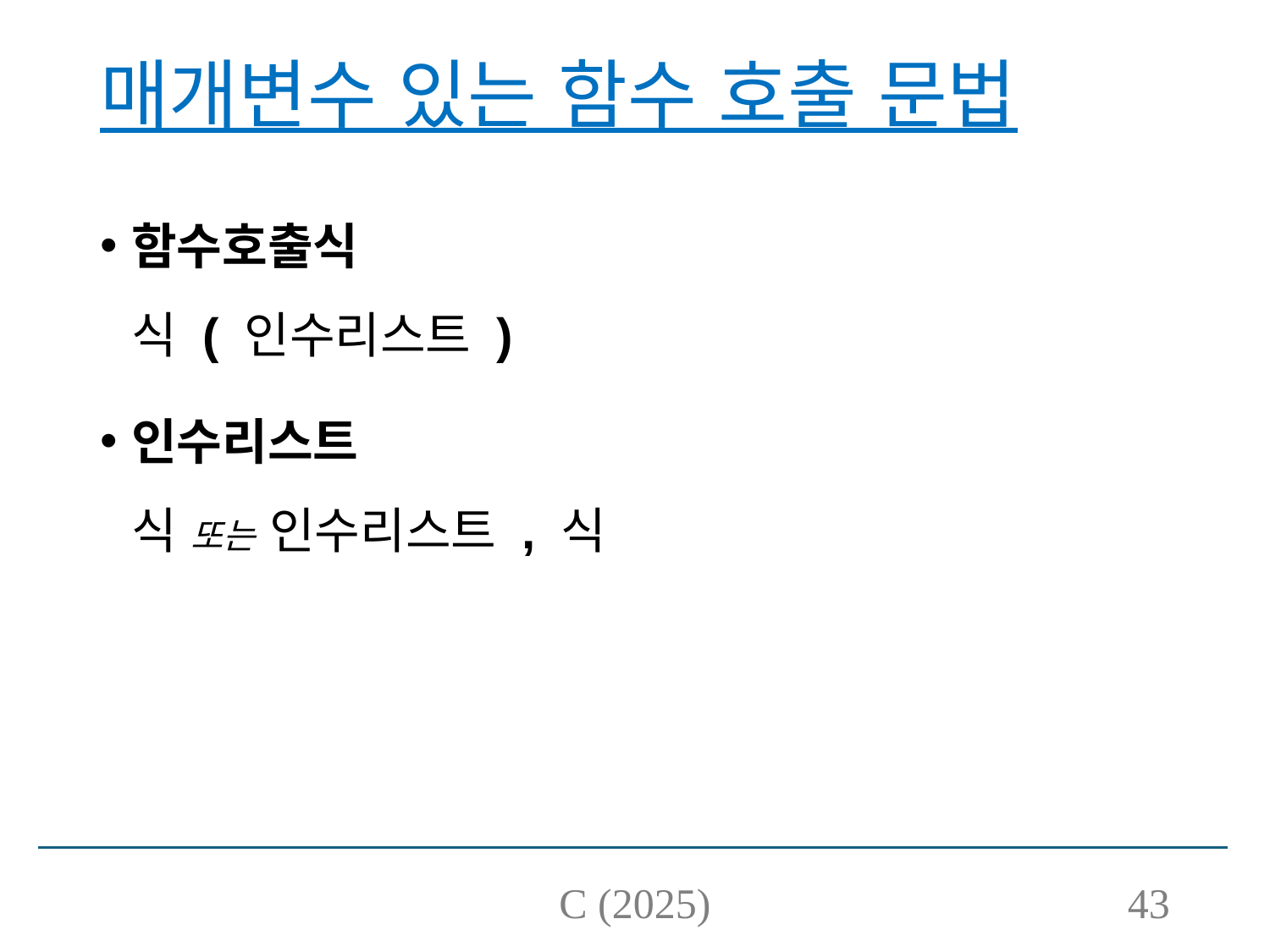

# 매개변수 있는 함수 호출 문법
함수호출식
식 ( 인수리스트 )
인수리스트
식 또는 인수리스트 , 식
C (2025)
43